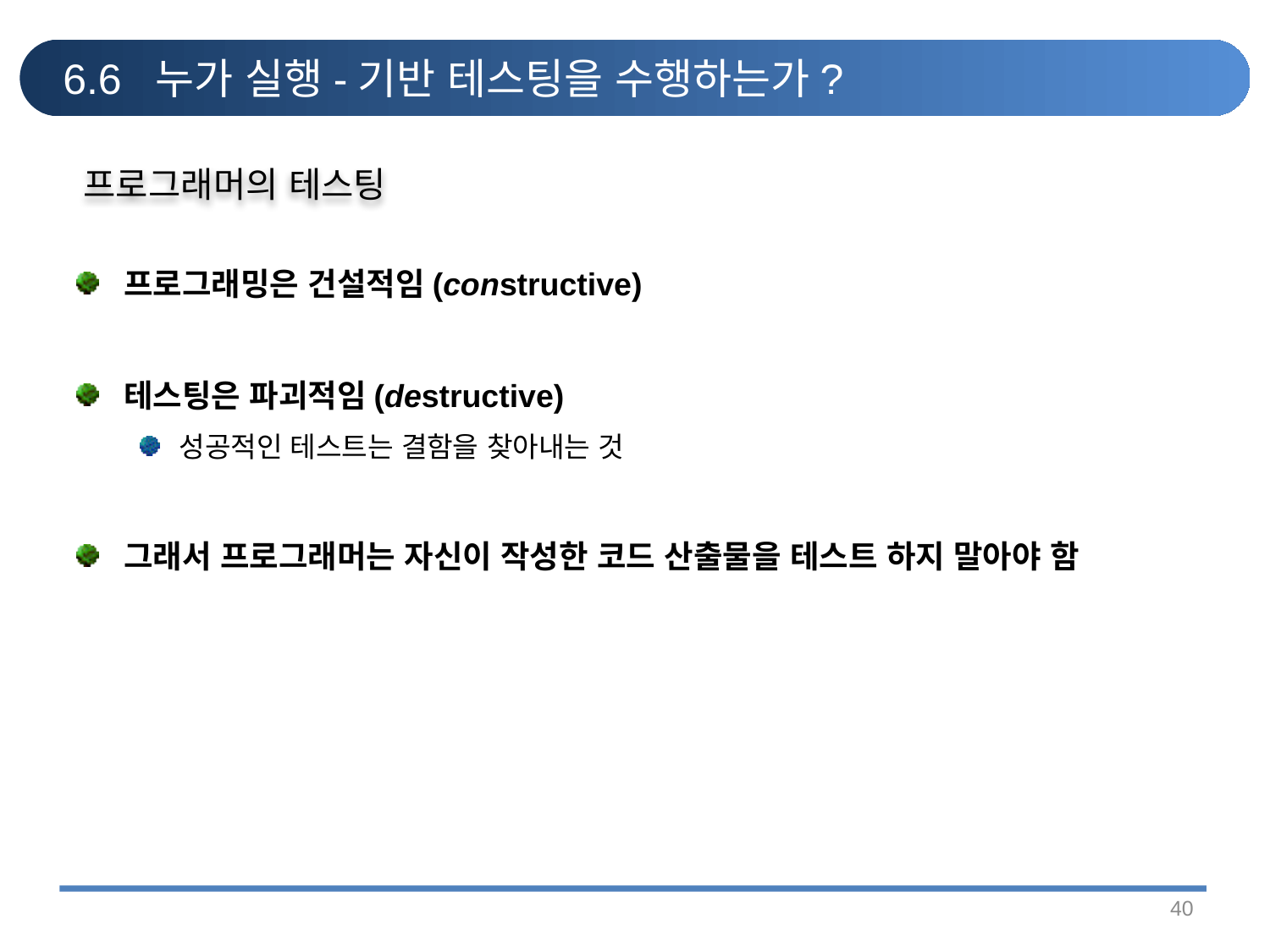

# 6.6  누가 실행-기반 테스팅을 수행하는가?
프로그래머의 테스팅
프로그래밍은 건설적임(constructive)

테스팅은 파괴적임(destructive)
성공적인 테스트는 결함을 찾아내는 것

그래서 프로그래머는 자신이 작성한 코드 산출물을 테스트 하지 말아야 함

40